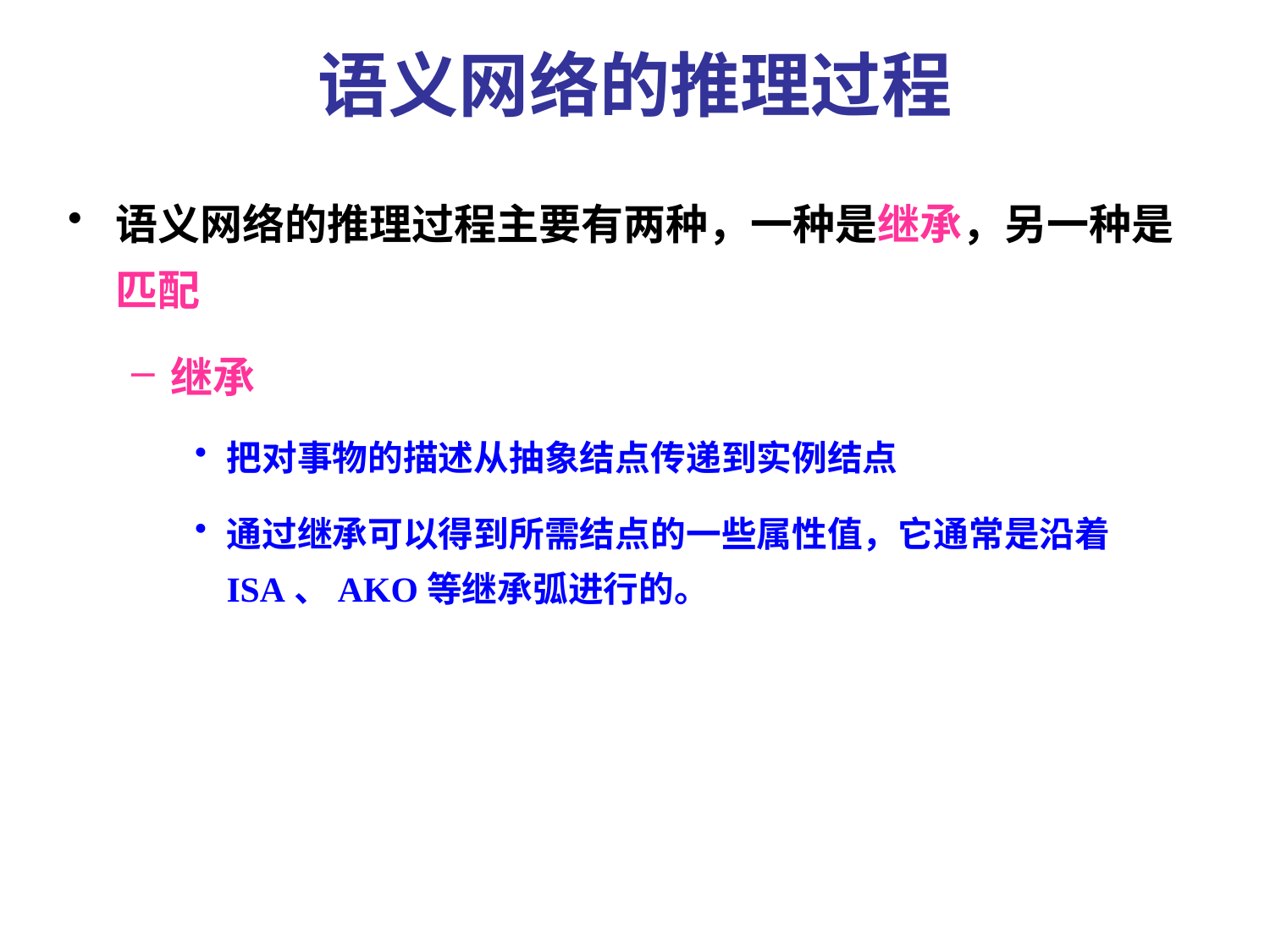

# 语义网络的推理过程
语义网络的推理过程主要有两种，一种是继承，另一种是匹配
继承
把对事物的描述从抽象结点传递到实例结点
通过继承可以得到所需结点的一些属性值，它通常是沿着ISA、AKO等继承弧进行的。